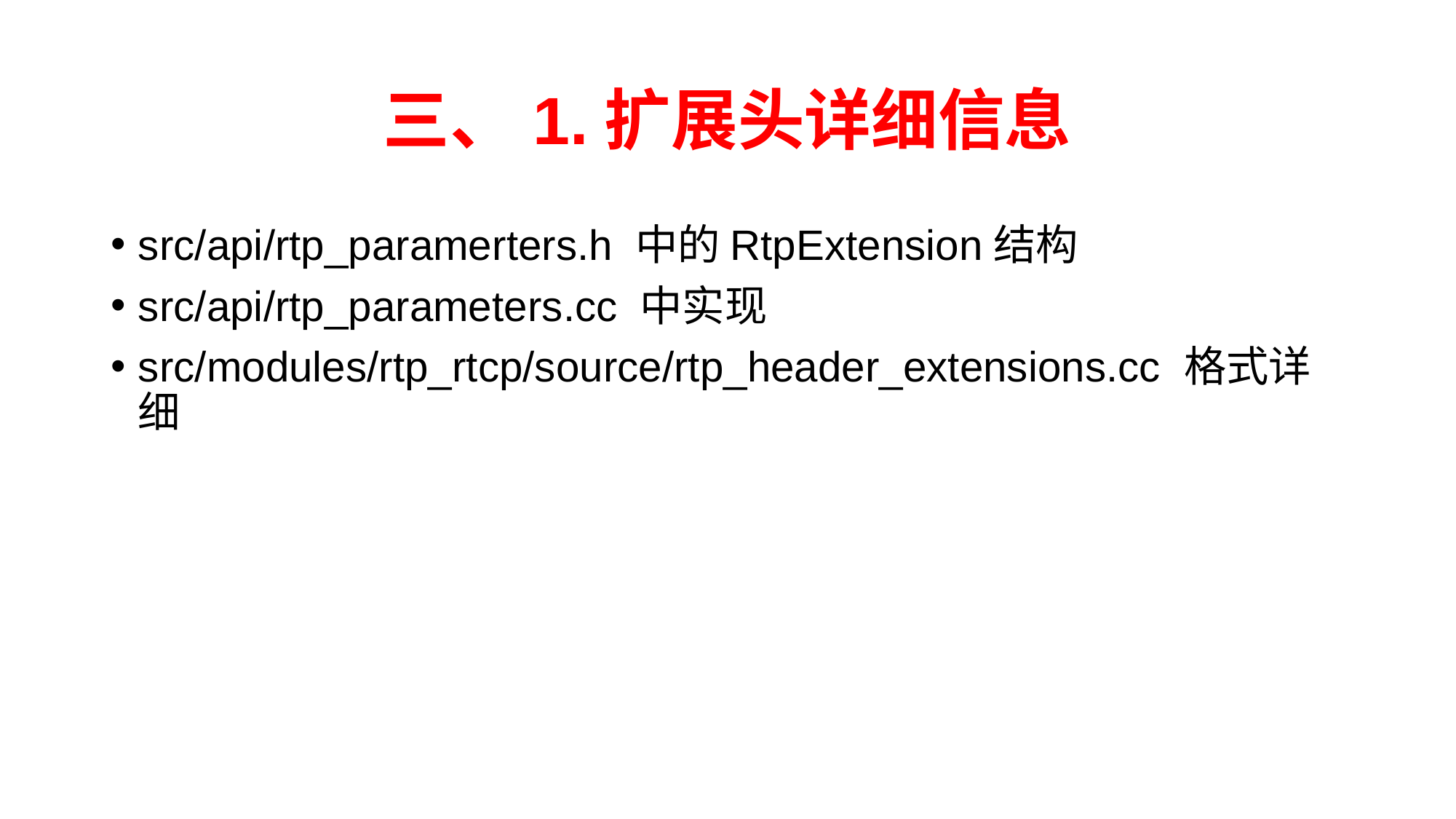

# 三、1.扩展头详细信息
src/api/rtp_paramerters.h 中的RtpExtension结构
src/api/rtp_parameters.cc 中实现
src/modules/rtp_rtcp/source/rtp_header_extensions.cc 格式详细